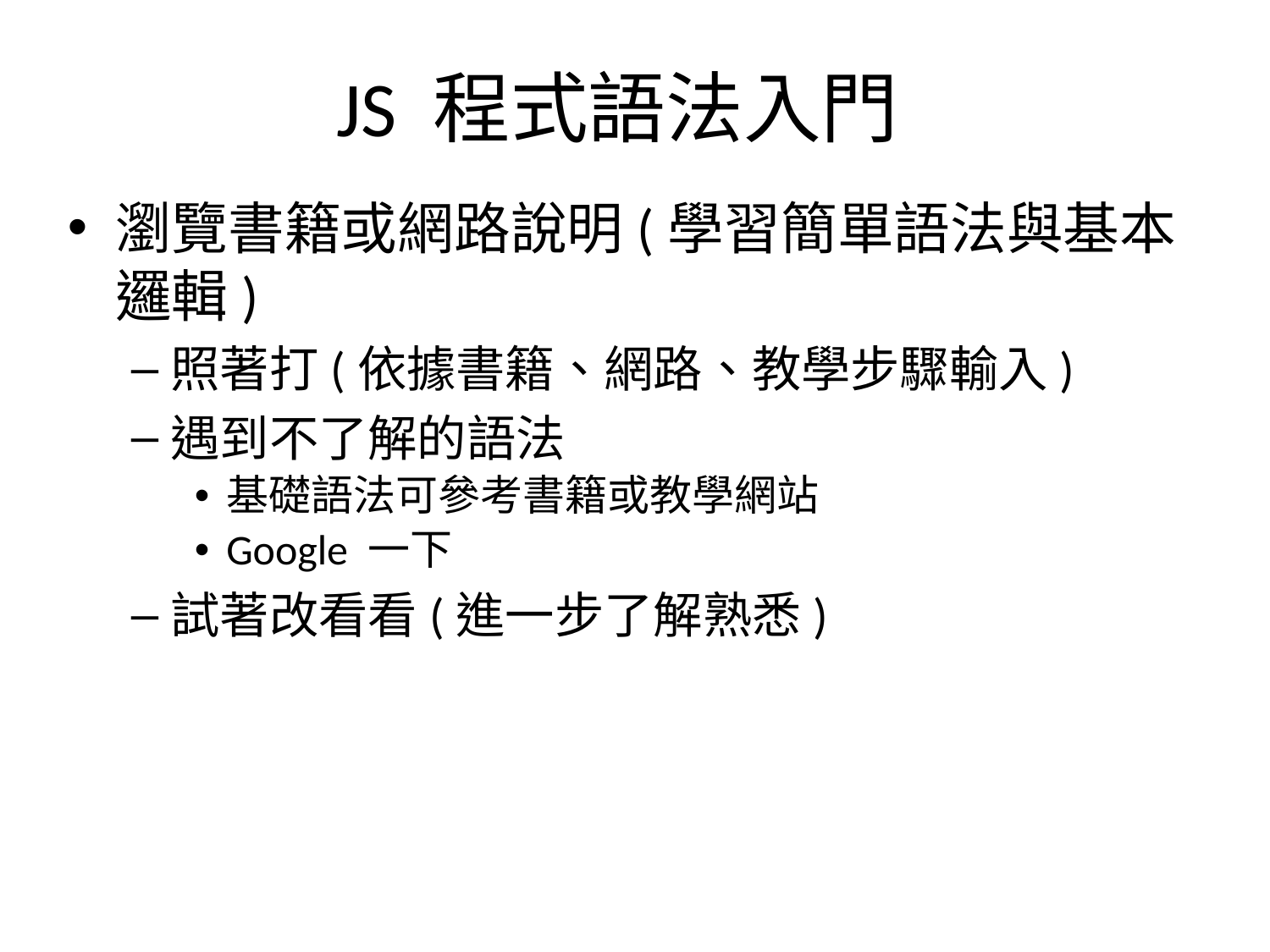

# JS 程式語法入門
瀏覽書籍或網路說明(學習簡單語法與基本邏輯)
照著打(依據書籍、網路、教學步驟輸入)
遇到不了解的語法
基礎語法可參考書籍或教學網站
Google 一下
試著改看看(進一步了解熟悉)